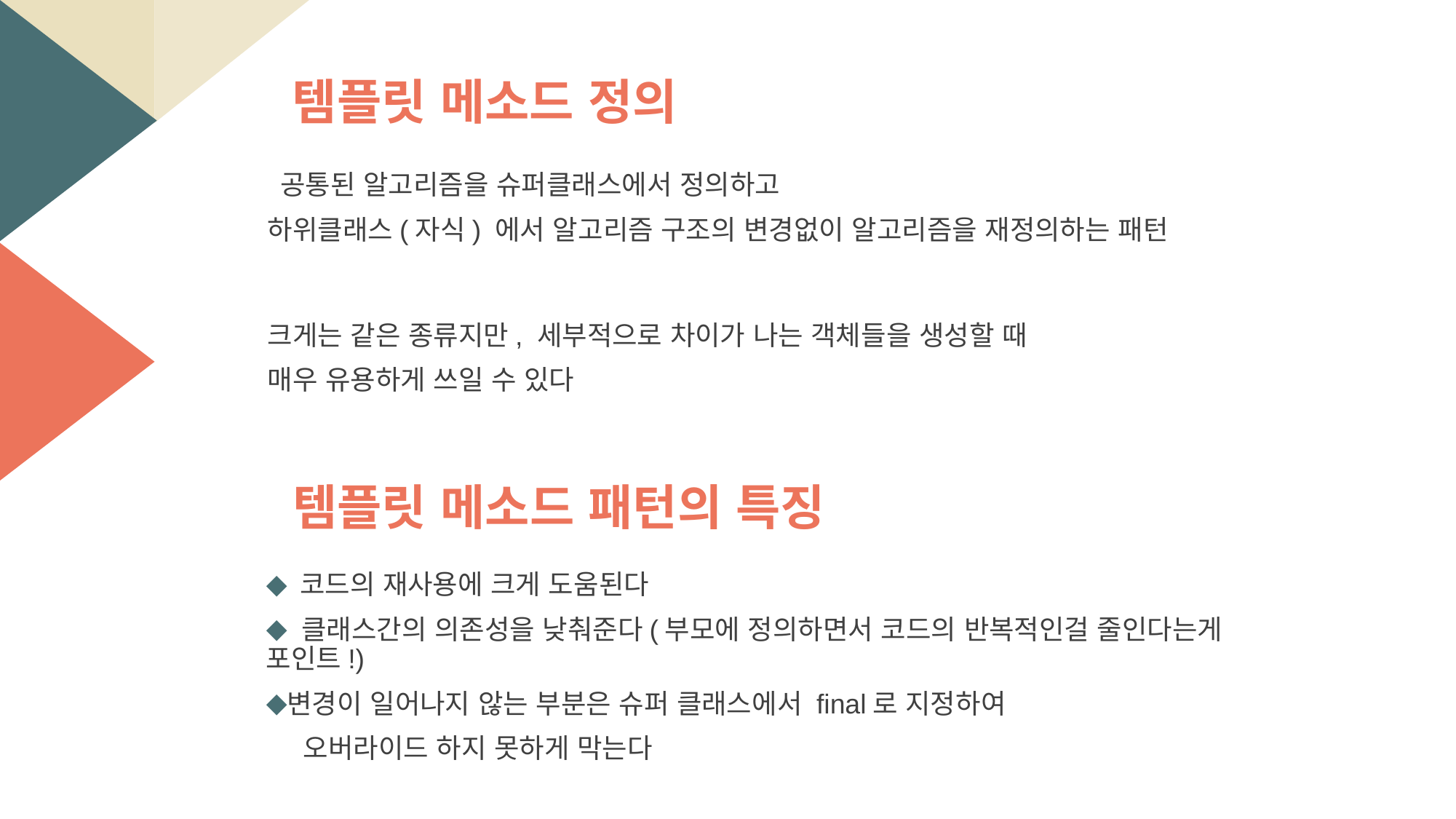

템플릿 메소드 정의
 공통된 알고리즘을 슈퍼클래스에서 정의하고
하위클래스(자식) 에서 알고리즘 구조의 변경없이 알고리즘을 재정의하는 패턴

크게는 같은 종류지만, 세부적으로 차이가 나는 객체들을 생성할 때
매우 유용하게 쓰일 수 있다
템플릿 메소드 패턴의 특징
 코드의 재사용에 크게 도움된다
 클래스간의 의존성을 낮춰준다(부모에 정의하면서 코드의 반복적인걸 줄인다는게 포인트!)
변경이 일어나지 않는 부분은 슈퍼 클래스에서 final로 지정하여
    오버라이드 하지 못하게 막는다